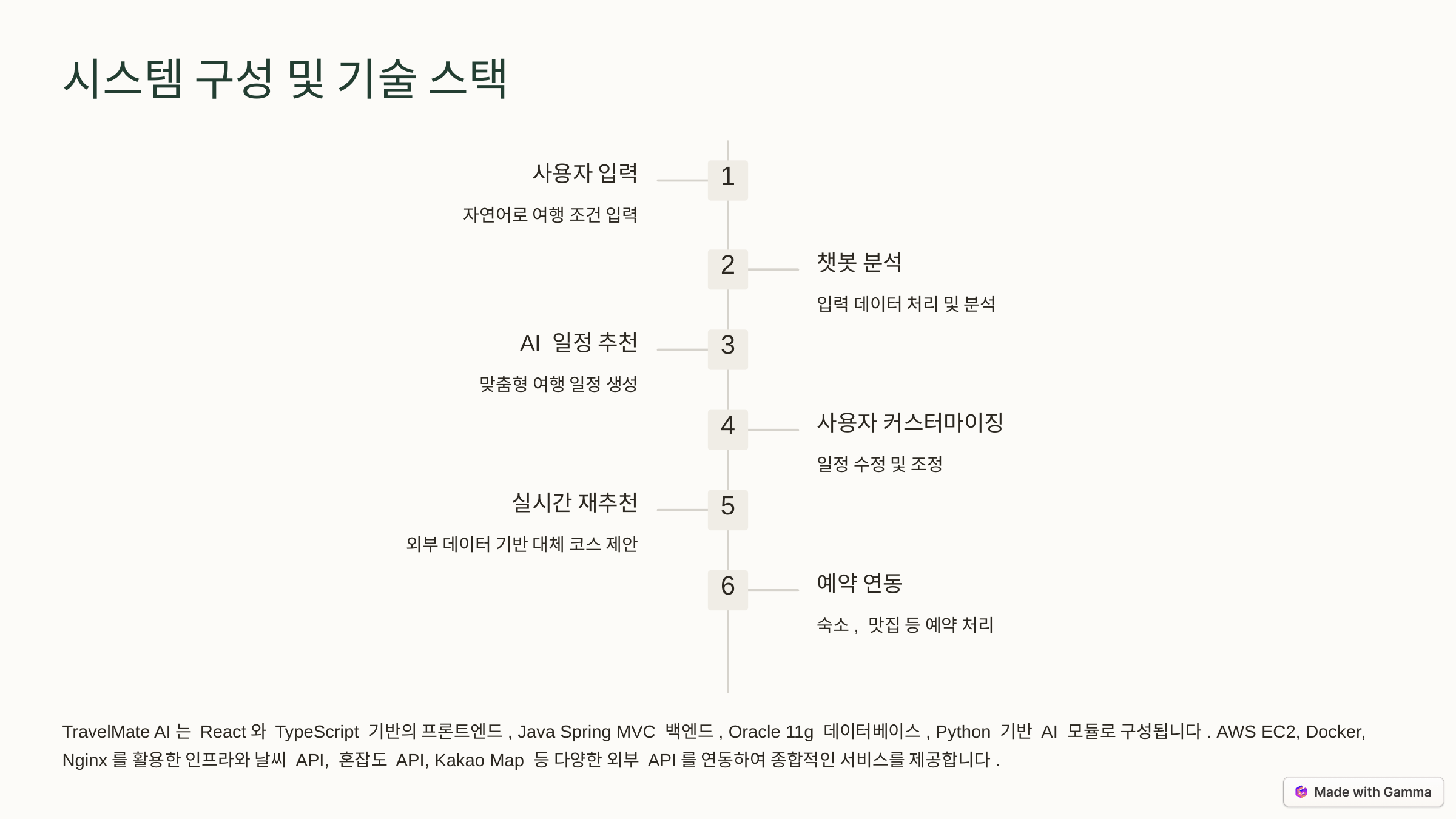

시스템 구성 및 기술 스택

사용자 입력

1

자연어로 여행 조건 입력
챗봇 분석

2

입력 데이터 처리 및 분석
AI 일정 추천

3

맞춤형 여행 일정 생성
사용자 커스터마이징

4

일정 수정 및 조정
실시간 재추천

5

외부 데이터 기반 대체 코스 제안
예약 연동

6

숙소, 맛집 등 예약 처리
TravelMate AI는 React와 TypeScript 기반의 프론트엔드, Java Spring MVC 백엔드, Oracle 11g 데이터베이스, Python 기반 AI 모듈로 구성됩니다. AWS EC2, Docker, Nginx를 활용한 인프라와 날씨 API, 혼잡도 API, Kakao Map 등 다양한 외부 API를 연동하여 종합적인 서비스를 제공합니다.